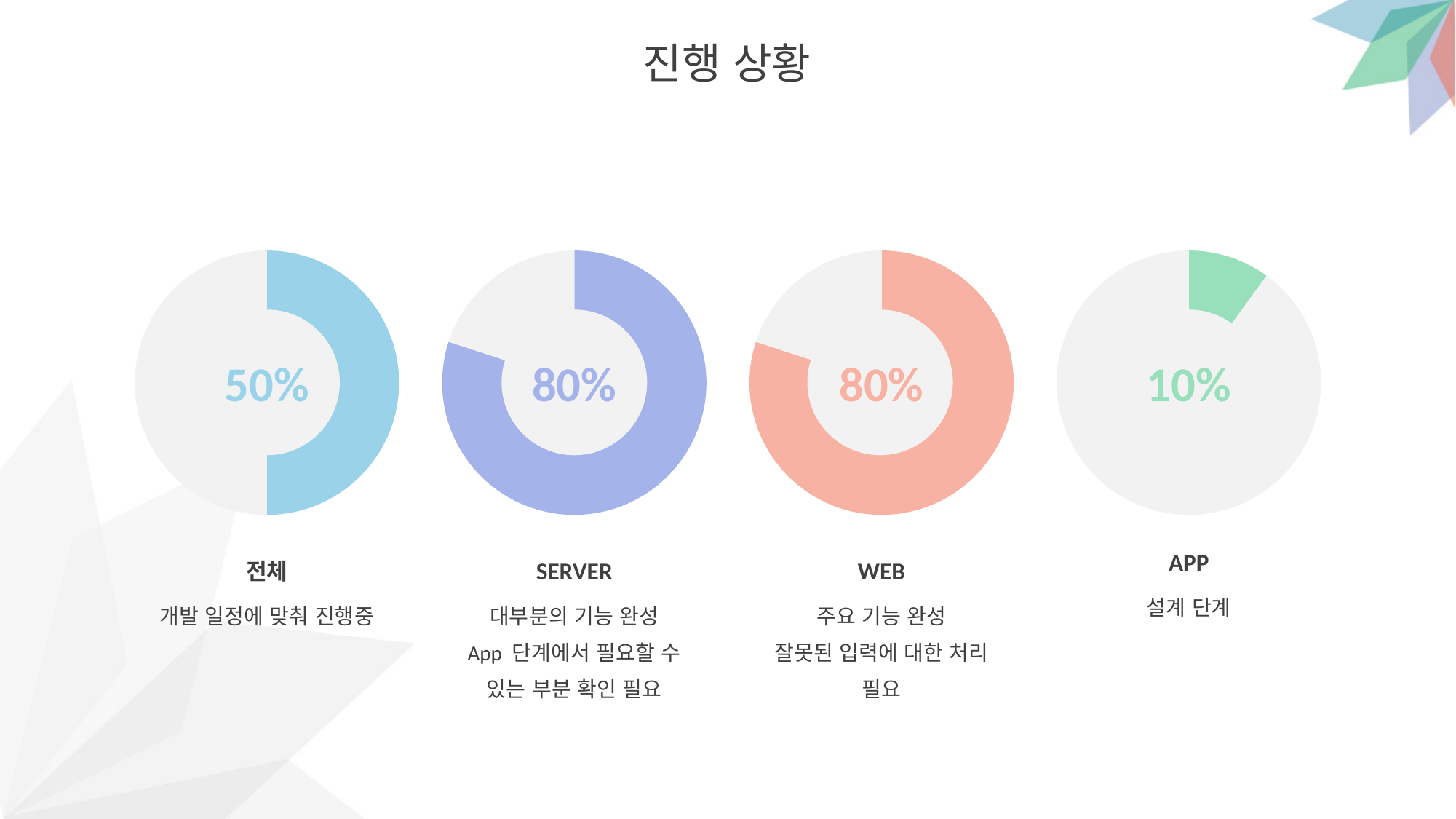

진행 상황

### Chart

| Category | % |
|---|---|
| colored | 50.0 |
| blank | 50.0 |

### Chart

| Category | % |
|---|---|
| colored | 80.0 |
| blank | 20.0 |

### Chart

| Category | % |
|---|---|
| colored | 80.0 |
| blank | 20.0 |

### Chart

| Category | % |
|---|---|
| colored | 10.0 |
| blank | 90.0 |

50%
80%
80%
10%
APP
설계 단계
SERVER
대부분의 기능 완성
App 단계에서 필요할 수 있는 부분 확인 필요
WEB
주요 기능 완성
잘못된 입력에 대한 처리 필요
전체
개발 일정에 맞춰 진행중